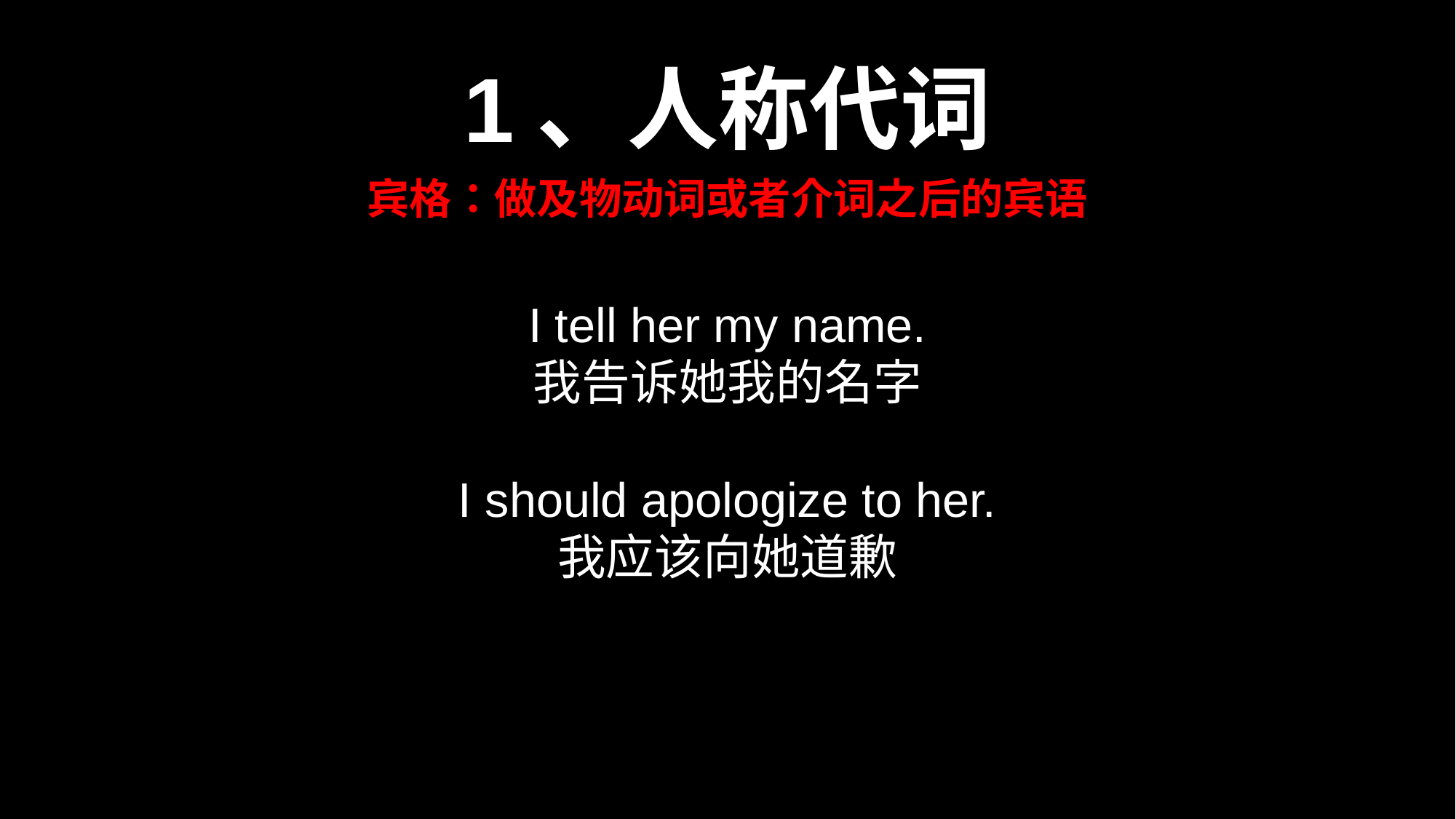

1、人称代词
宾格：做及物动词或者介词之后的宾语
I tell her my name.
我告诉她我的名字

I should apologize to her.
我应该向她道歉